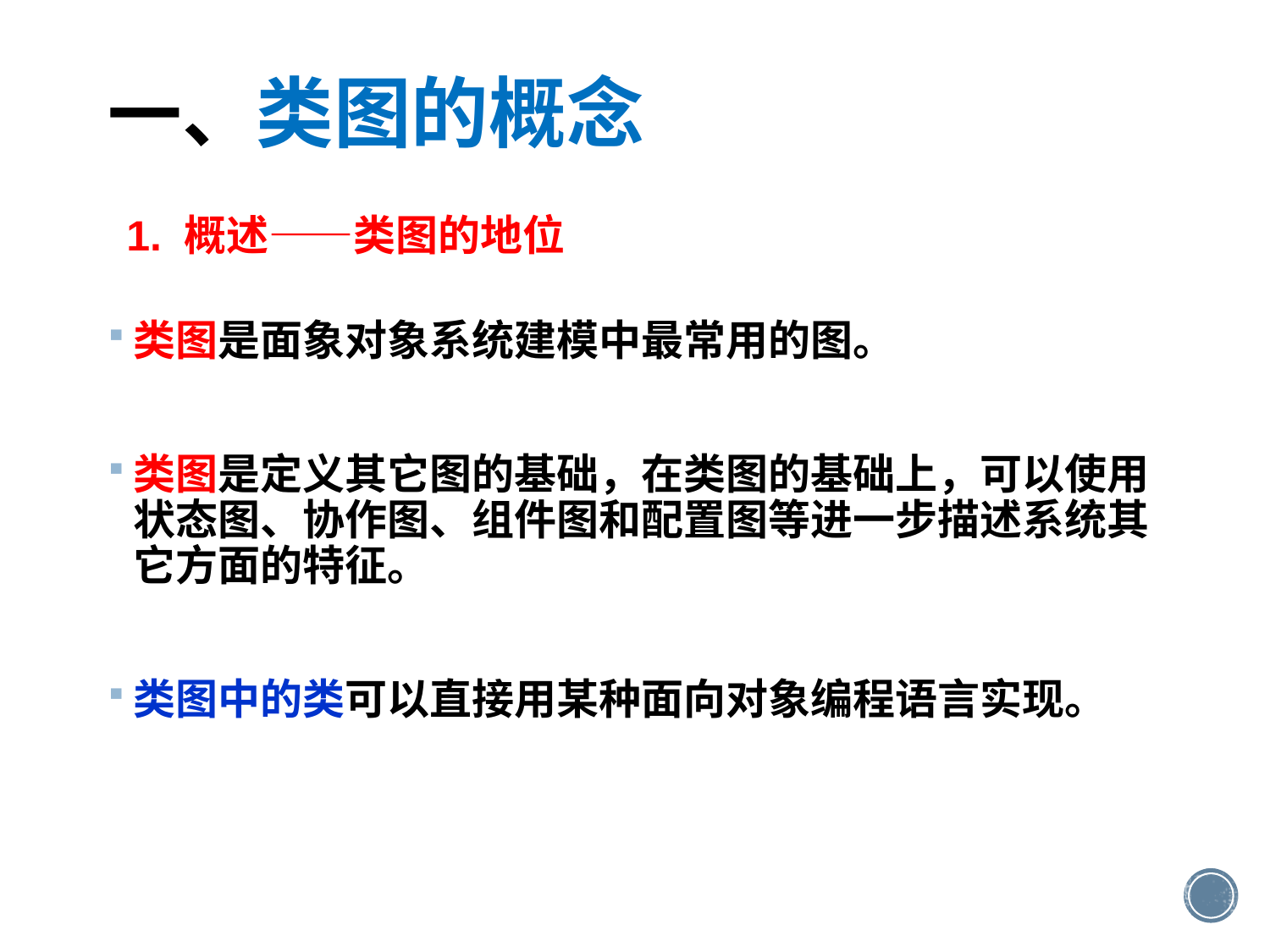

一、类图的概念
1. 概述——类图的地位
类图是面象对象系统建模中最常用的图。

类图是定义其它图的基础，在类图的基础上，可以使用状态图、协作图、组件图和配置图等进一步描述系统其它方面的特征。

类图中的类可以直接用某种面向对象编程语言实现。